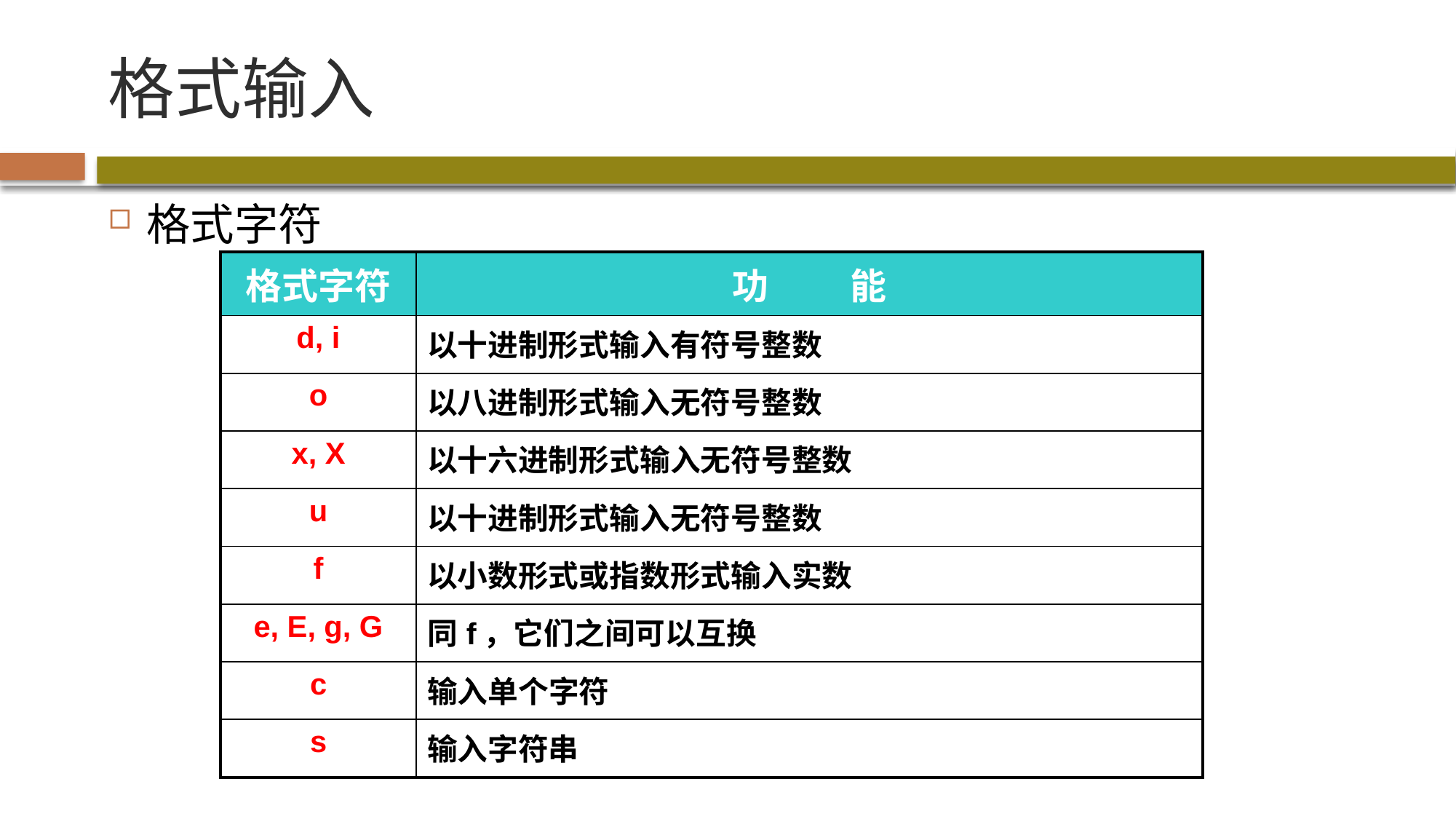

# 格式输入
格式字符
| 格式字符 | 功 能 |
| --- | --- |
| d, i | 以十进制形式输入有符号整数 |
| o | 以八进制形式输入无符号整数 |
| x, X | 以十六进制形式输入无符号整数 |
| u | 以十进制形式输入无符号整数 |
| f | 以小数形式或指数形式输入实数 |
| e, E, g, G | 同f，它们之间可以互换 |
| c | 输入单个字符 |
| s | 输入字符串 |